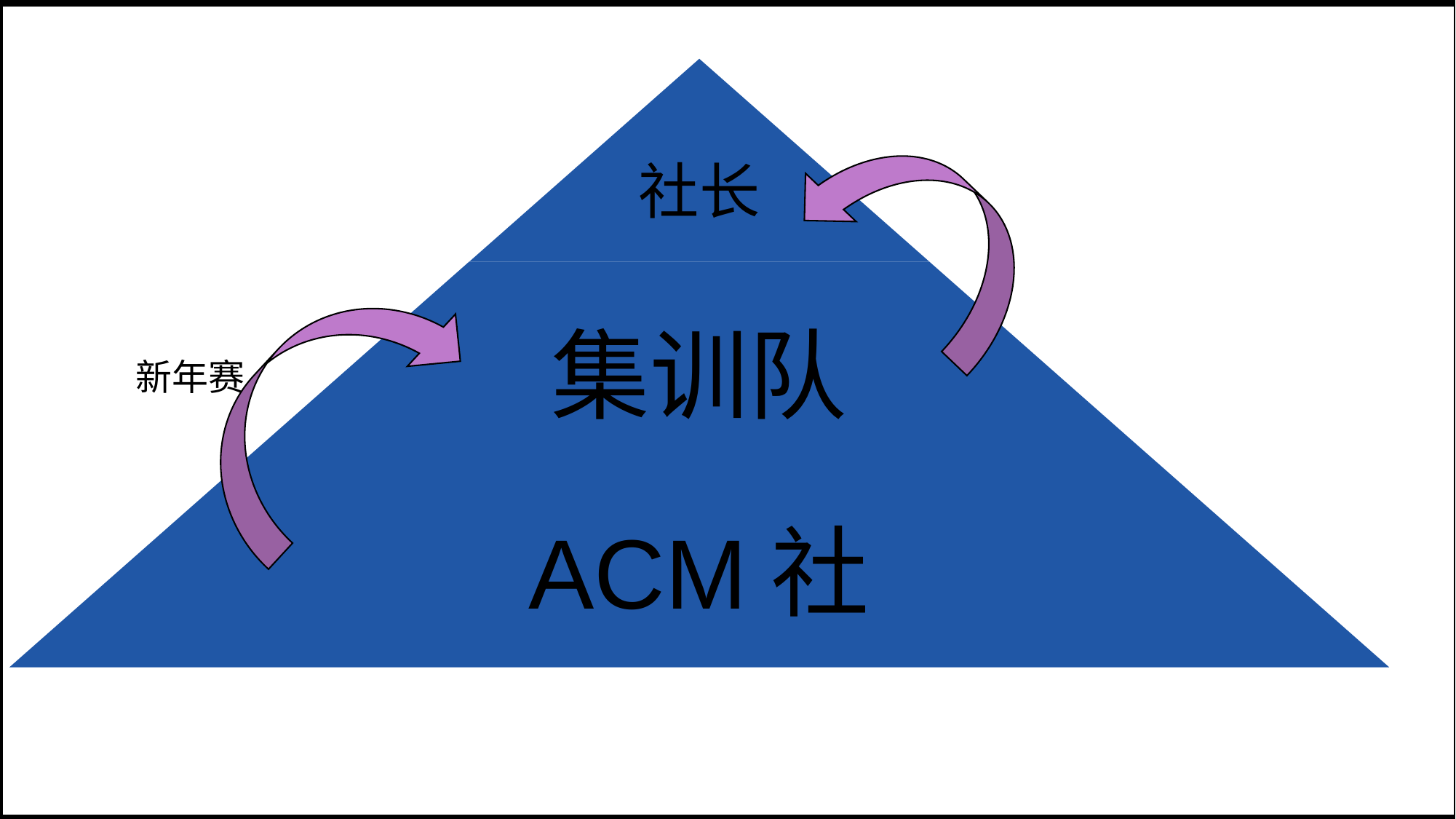

|  |
| --- |
|  |
| --- |
社长
集训队
ACM社

新年赛